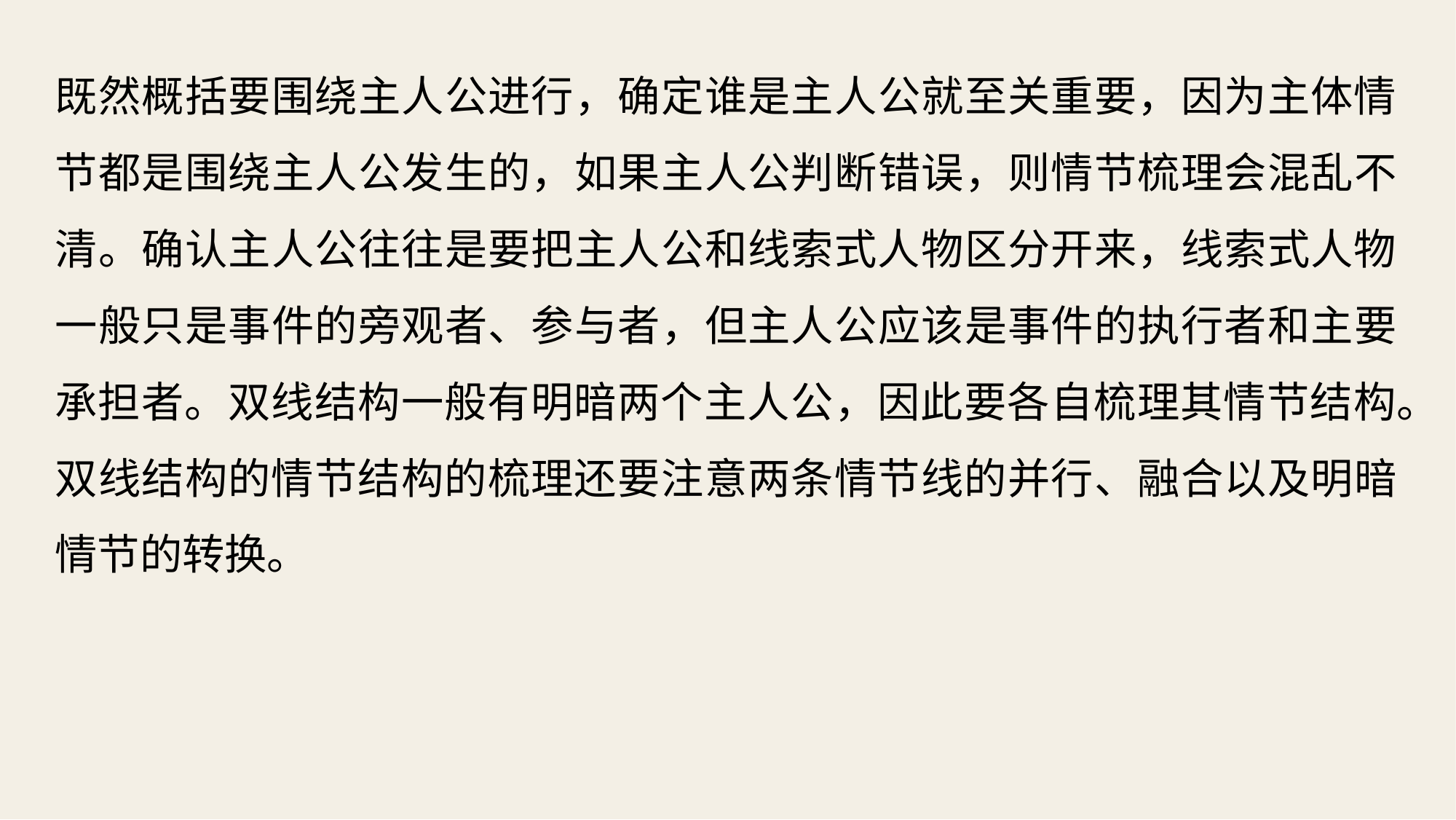

既然概括要围绕主人公进行，确定谁是主人公就至关重要，因为主体情节都是围绕主人公发生的，如果主人公判断错误，则情节梳理会混乱不清。确认主人公往往是要把主人公和线索式人物区分开来，线索式人物一般只是事件的旁观者、参与者，但主人公应该是事件的执行者和主要承担者。双线结构一般有明暗两个主人公，因此要各自梳理其情节结构。双线结构的情节结构的梳理还要注意两条情节线的并行、融合以及明暗情节的转换。